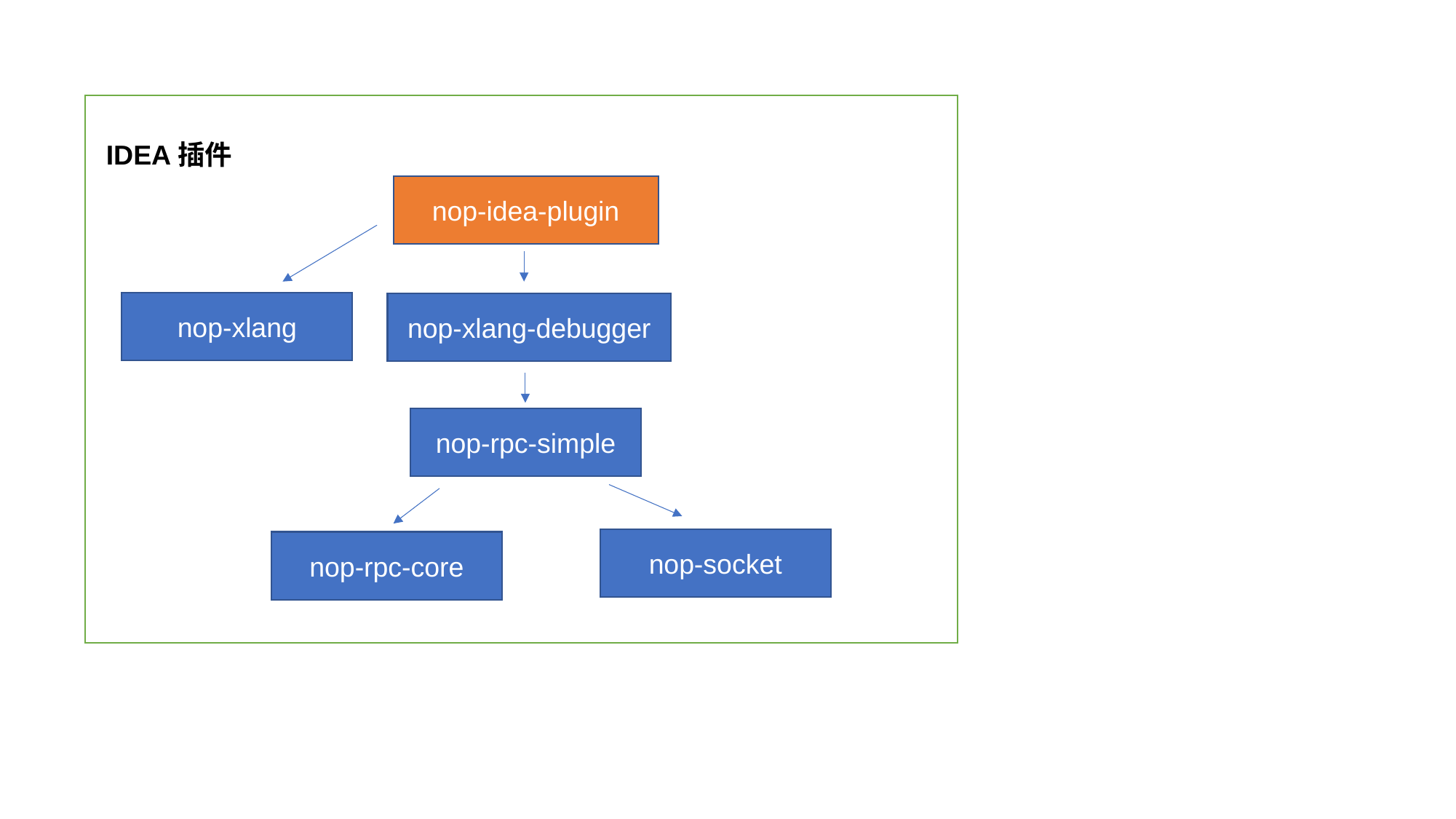

IDEA插件
nop-idea-plugin
nop-xlang
nop-xlang-debugger
nop-rpc-simple
nop-socket
nop-rpc-core